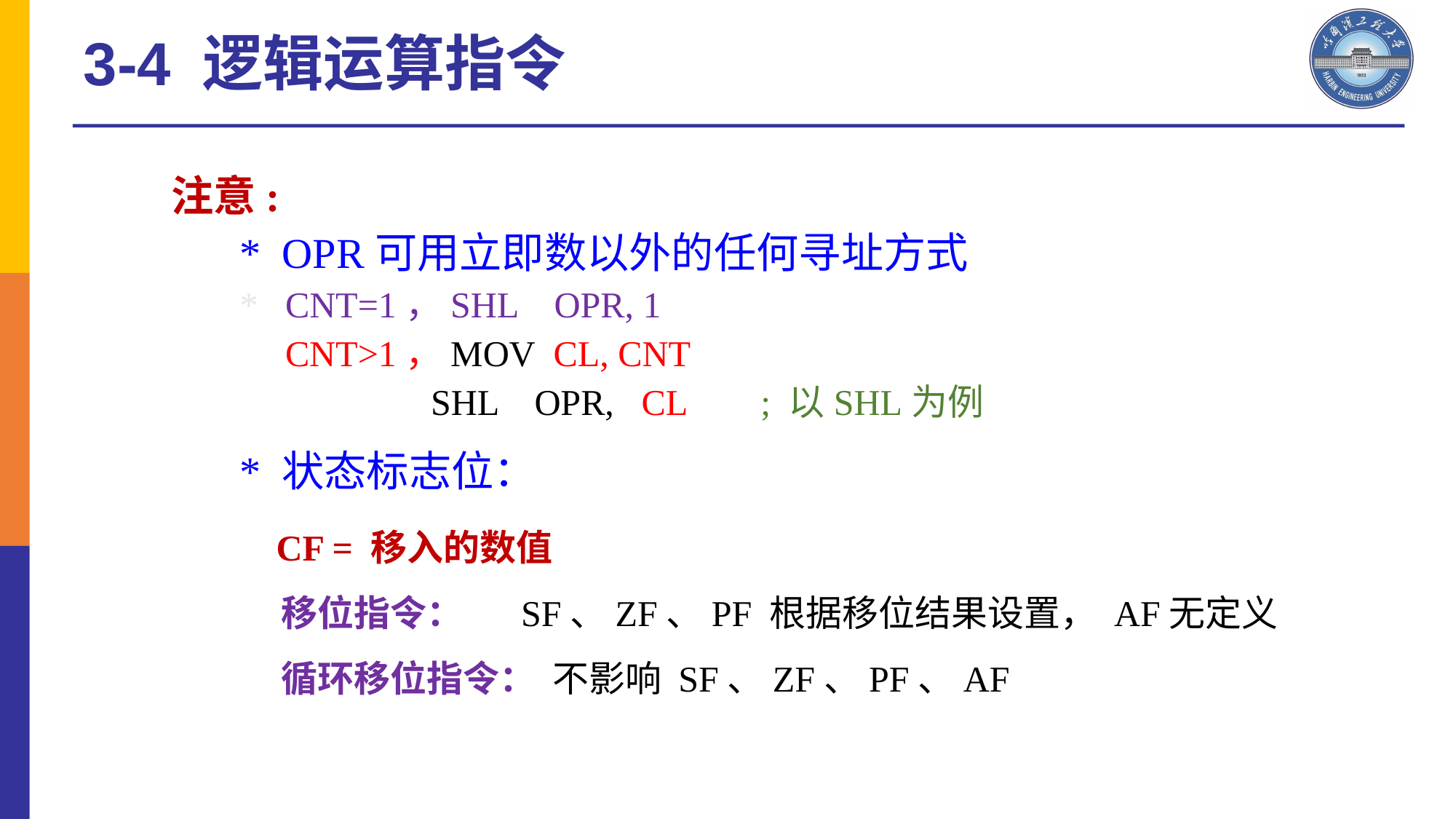

3-4 逻辑运算指令
注意:
*  OPR可用立即数以外的任何寻址方式
*   CNT=1，SHL    OPR, 1
     CNT>1，MOV  CL, CNT
                     SHL    OPR,   CL        ; 以SHL为例
* 状态标志位：
    CF = 移入的数值
    移位指令：      SF、ZF、PF 根据移位结果设置， AF无定义
    循环移位指令：  不影响 SF、ZF、PF、AF